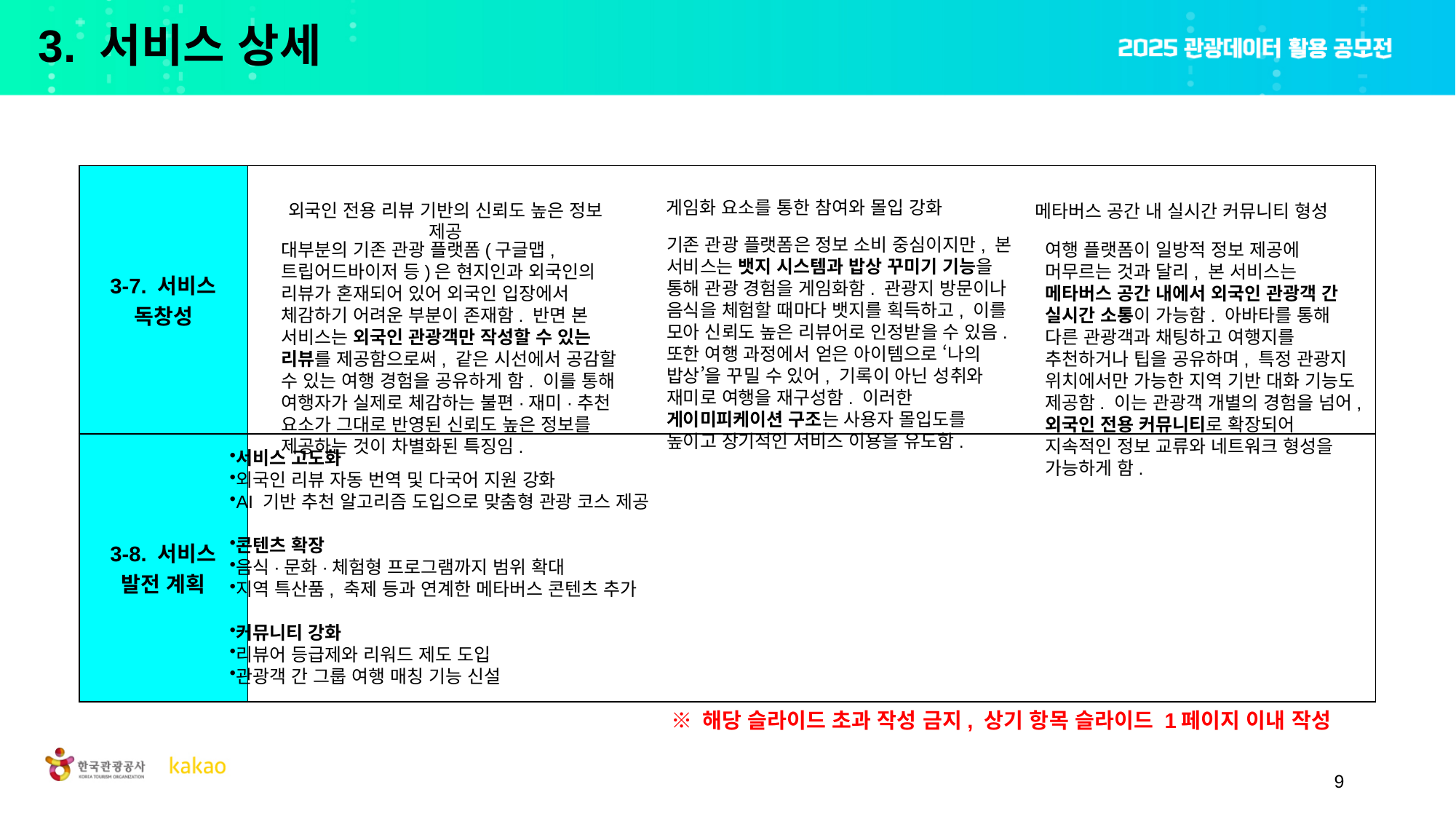

# 3. 서비스 상세
| 3-7. 서비스 독창성 |  |
| --- | --- |
| 3-8. 서비스 발전 계획 |  |
게임화 요소를 통한 참여와 몰입 강화
외국인 전용 리뷰 기반의 신뢰도 높은 정보 제공
메타버스 공간 내 실시간 커뮤니티 형성
기존 관광 플랫폼은 정보 소비 중심이지만, 본 서비스는 뱃지 시스템과 밥상 꾸미기 기능을 통해 관광 경험을 게임화함. 관광지 방문이나 음식을 체험할 때마다 뱃지를 획득하고, 이를 모아 신뢰도 높은 리뷰어로 인정받을 수 있음. 또한 여행 과정에서 얻은 아이템으로 ‘나의 밥상’을 꾸밀 수 있어, 기록이 아닌 성취와 재미로 여행을 재구성함. 이러한 게이미피케이션 구조는 사용자 몰입도를 높이고 장기적인 서비스 이용을 유도함.
대부분의 기존 관광 플랫폼(구글맵, 트립어드바이저 등)은 현지인과 외국인의 리뷰가 혼재되어 있어 외국인 입장에서 체감하기 어려운 부분이 존재함. 반면 본 서비스는 외국인 관광객만 작성할 수 있는 리뷰를 제공함으로써, 같은 시선에서 공감할 수 있는 여행 경험을 공유하게 함. 이를 통해 여행자가 실제로 체감하는 불편·재미·추천 요소가 그대로 반영된 신뢰도 높은 정보를 제공하는 것이 차별화된 특징임.
여행 플랫폼이 일방적 정보 제공에 머무르는 것과 달리, 본 서비스는 메타버스 공간 내에서 외국인 관광객 간 실시간 소통이 가능함. 아바타를 통해 다른 관광객과 채팅하고 여행지를 추천하거나 팁을 공유하며, 특정 관광지 위치에서만 가능한 지역 기반 대화 기능도 제공함. 이는 관광객 개별의 경험을 넘어, 외국인 전용 커뮤니티로 확장되어 지속적인 정보 교류와 네트워크 형성을 가능하게 함.
서비스 고도화
외국인 리뷰 자동 번역 및 다국어 지원 강화
AI 기반 추천 알고리즘 도입으로 맞춤형 관광 코스 제공

콘텐츠 확장
음식·문화·체험형 프로그램까지 범위 확대
지역 특산품, 축제 등과 연계한 메타버스 콘텐츠 추가

커뮤니티 강화
리뷰어 등급제와 리워드 제도 도입
관광객 간 그룹 여행 매칭 기능 신설

※ 해당 슬라이드 초과 작성 금지, 상기 항목 슬라이드 1페이지 이내 작성
9